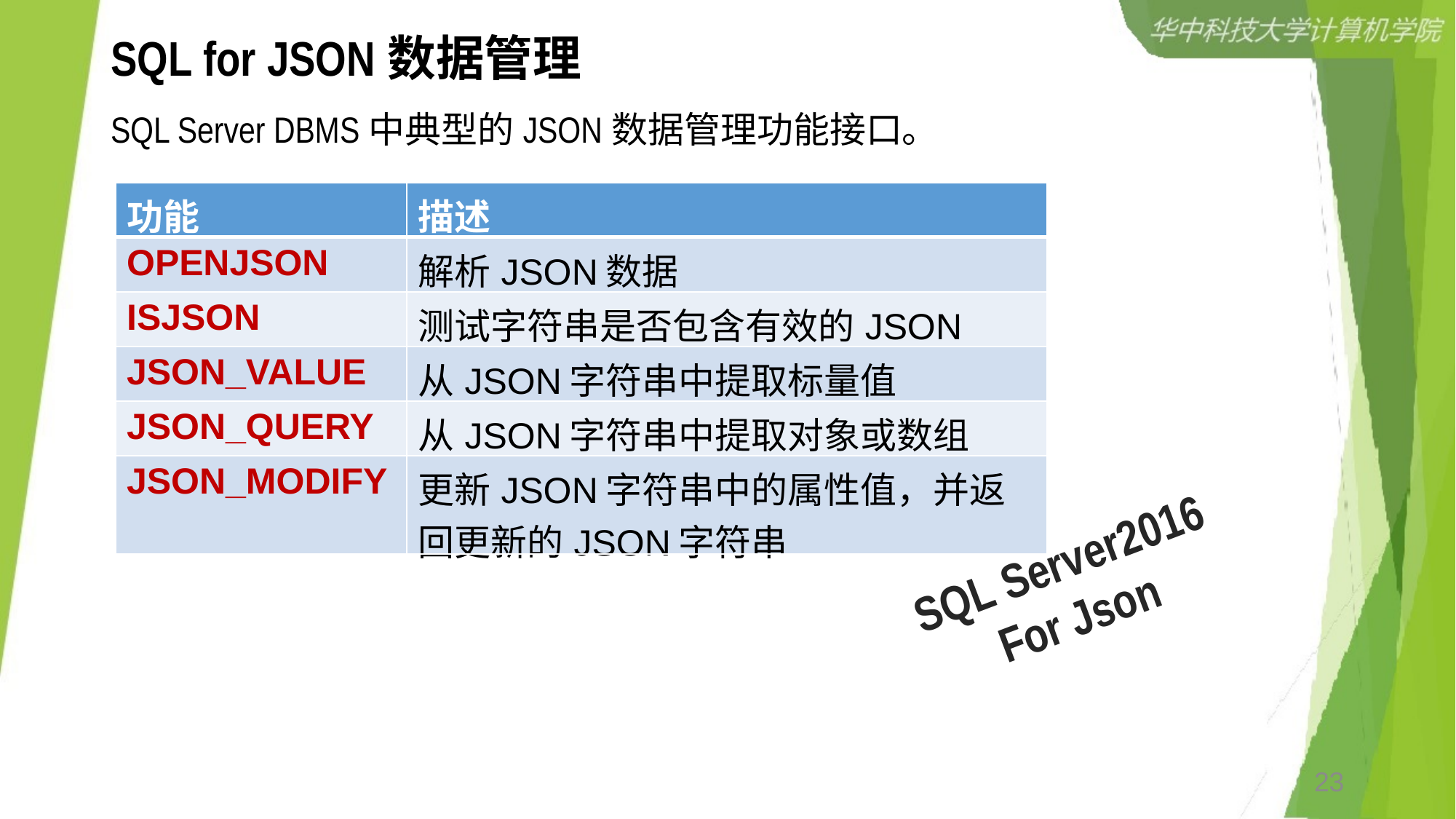

# SQL for JSON数据管理
SQL Server DBMS中典型的JSON数据管理功能接口。
| 功能 | 描述 |
| --- | --- |
| OPENJSON | 解析JSON数据 |
| ISJSON | 测试字符串是否包含有效的JSON |
| JSON\_VALUE | 从JSON字符串中提取标量值 |
| JSON\_QUERY | 从JSON字符串中提取对象或数组 |
| JSON\_MODIFY | 更新JSON字符串中的属性值，并返回更新的JSON字符串 |
SQL Server2016
For Json
23